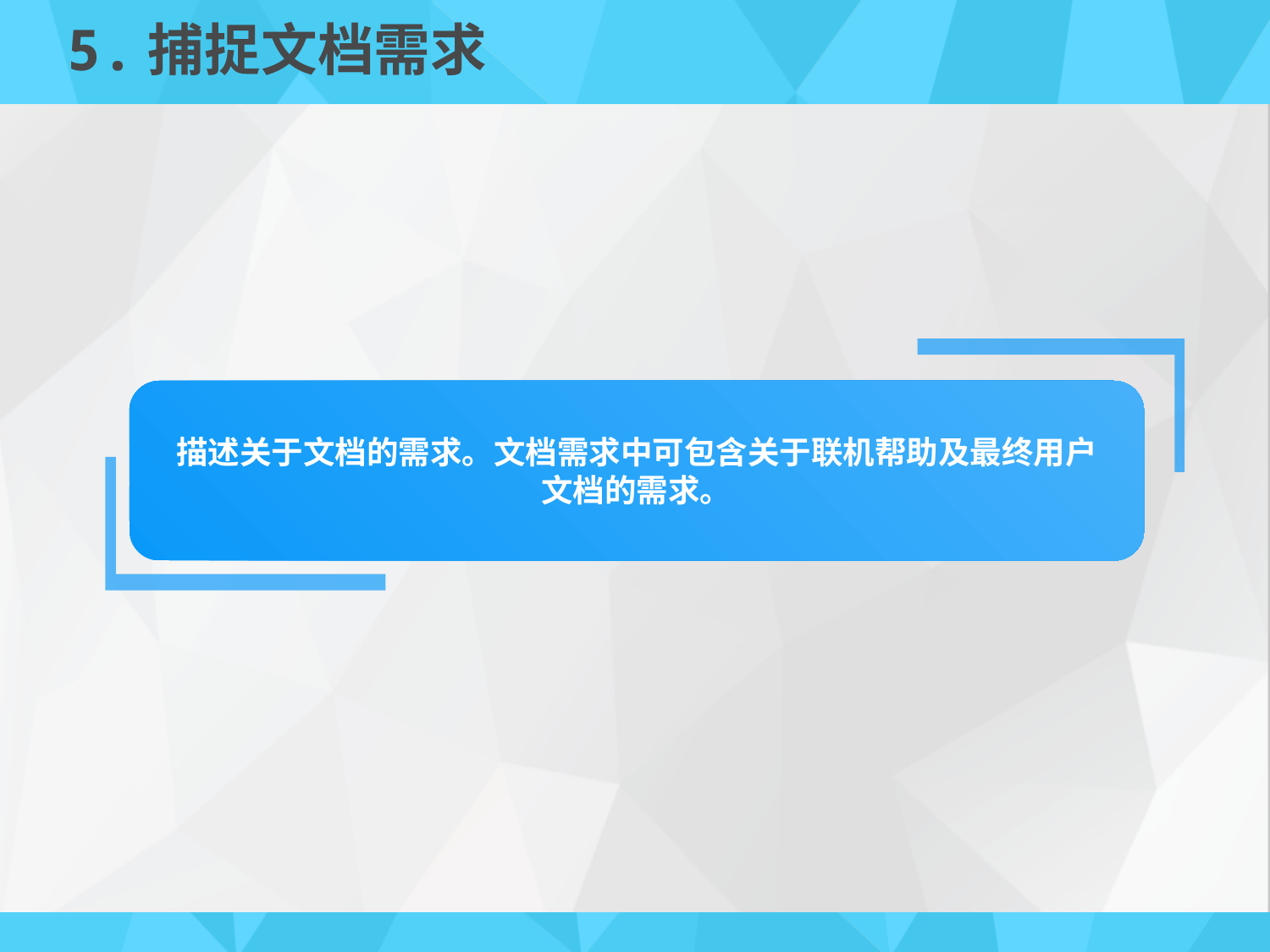

# 5.捕捉文档需求

描述关于文档的需求。文档需求中可包含关于联机帮助及最终用户
文档的需求。